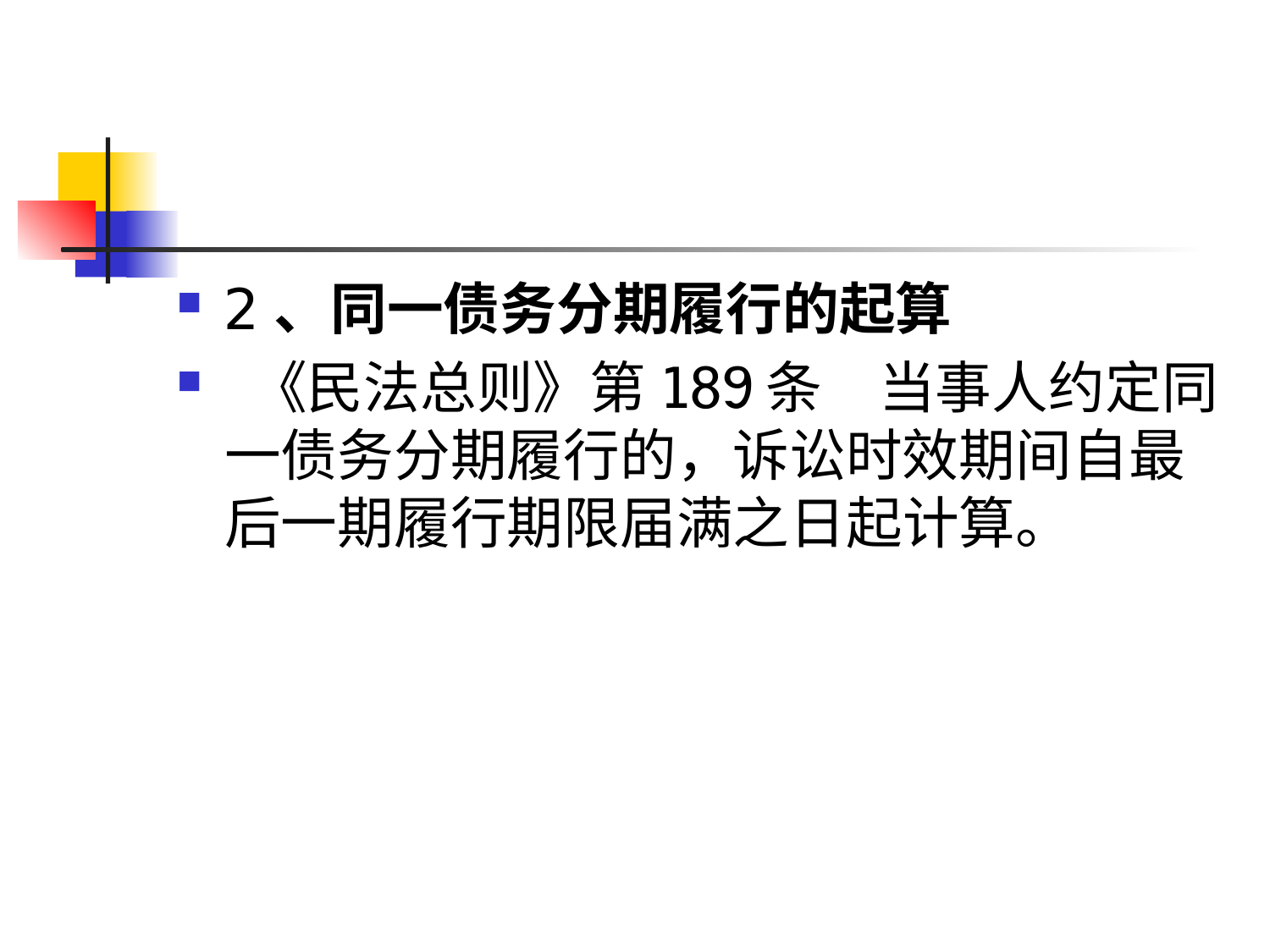

#
2、同一债务分期履行的起算
 《民法总则》第189条　当事人约定同一债务分期履行的，诉讼时效期间自最后一期履行期限届满之日起计算。